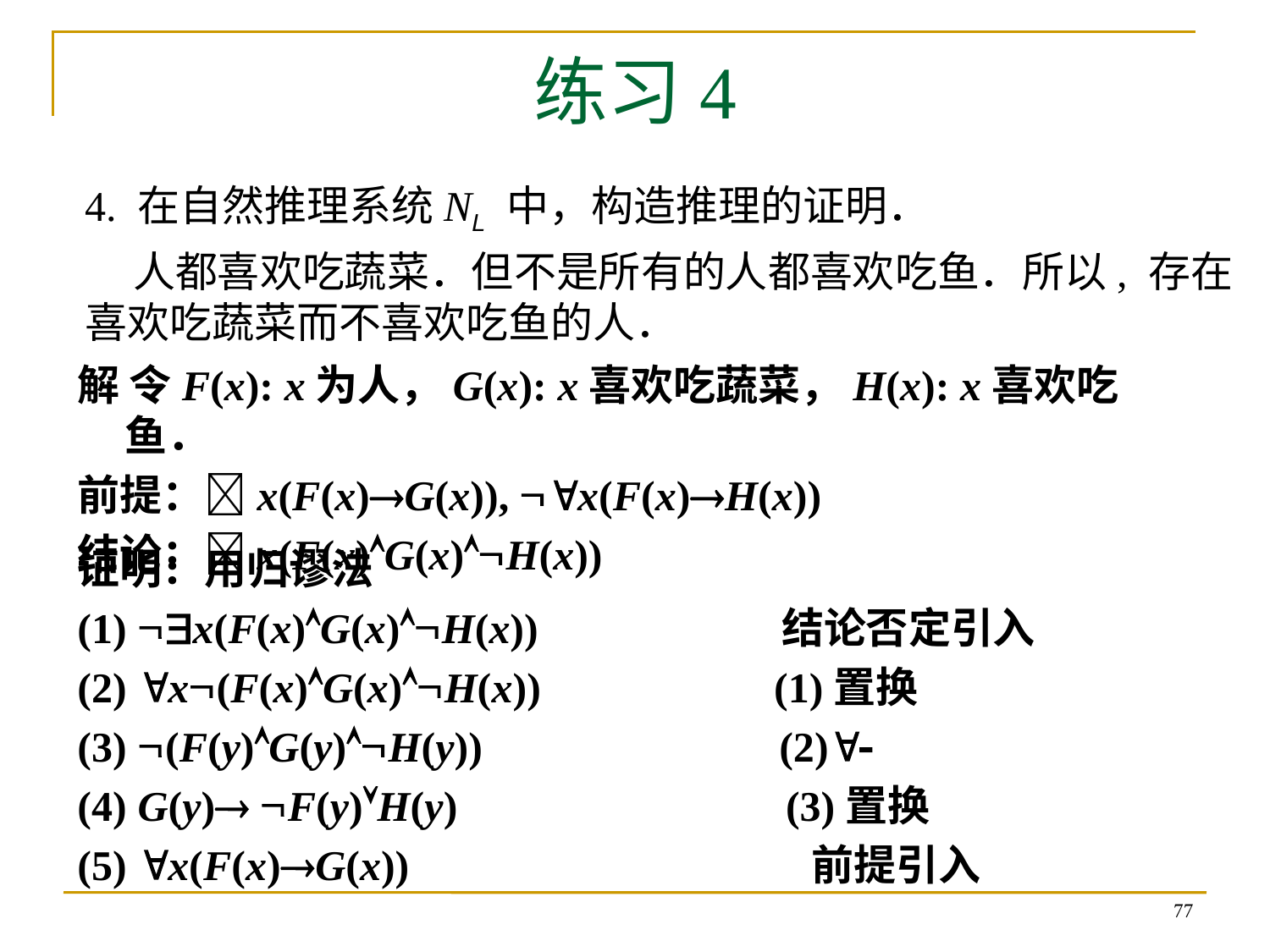

# 练习4
4. 在自然推理系统NL 中，构造推理的证明．
    人都喜欢吃蔬菜．但不是所有的人都喜欢吃鱼．所以, 存在喜欢吃蔬菜而不喜欢吃鱼的人．
解 令F(x): x为人，G(x): x喜欢吃蔬菜，H(x): x喜欢吃鱼．
前提：∀x(F(x)→G(x)), ¬∀x(F(x)→H(x))
结论：∃x(F(x)∧G(x)∧¬H(x))
证明：用归谬法
(1) ¬∃x(F(x)∧G(x)∧¬H(x))                      结论否定引入
(2) ∀x¬(F(x)∧G(x)∧¬H(x))                      (1)置换
(3) ¬(F(y)∧G(y)∧¬H(y))                            (2)∀−
(4) G(y)→ ¬F(y)∨H(y)                               (3)置换
(5) ∀x(F(x)→G(x))                                     前提引入
77